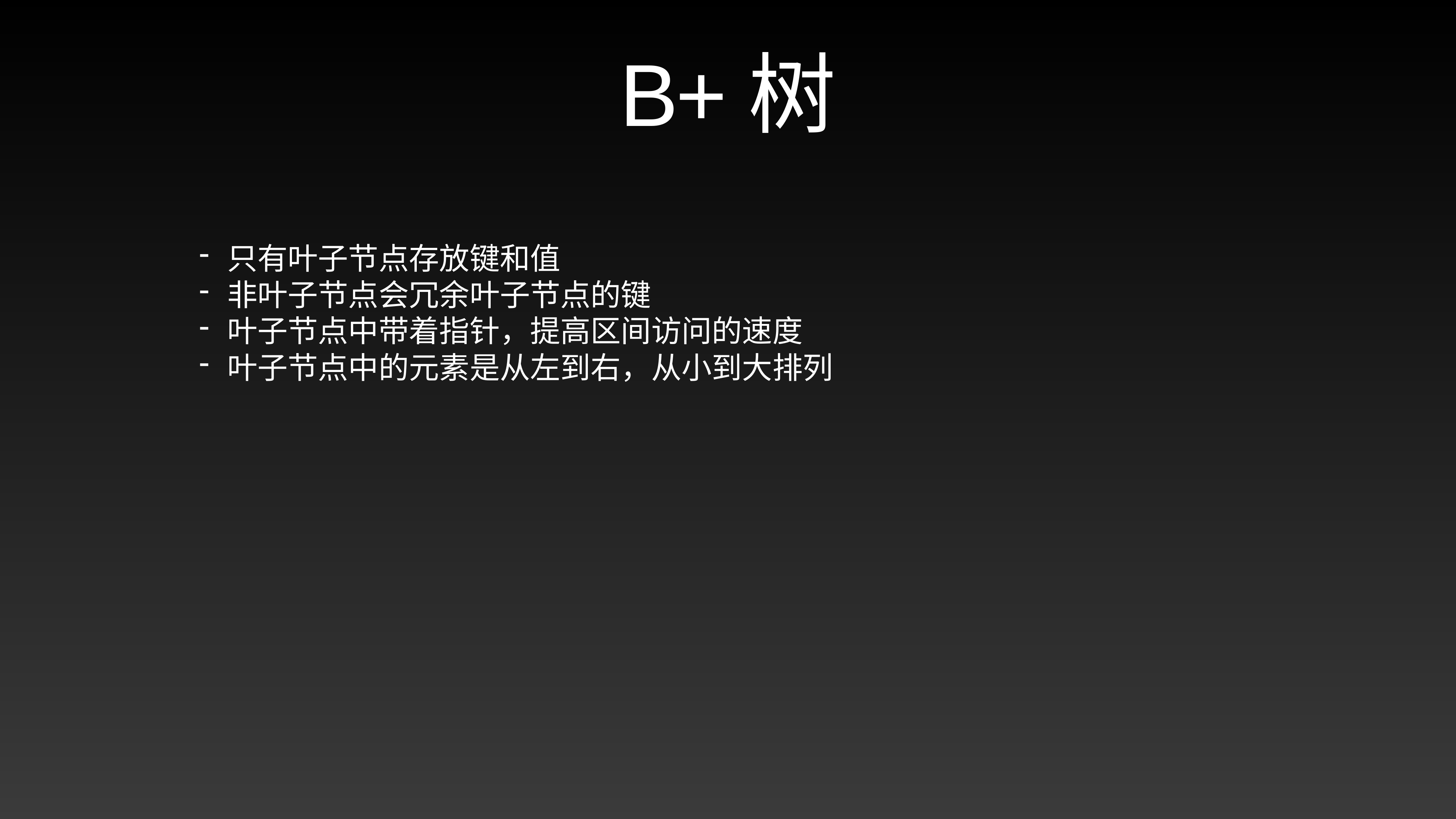

# B+树
只有叶子节点存放键和值
非叶子节点会冗余叶子节点的键
叶子节点中带着指针，提高区间访问的速度
叶子节点中的元素是从左到右，从小到大排列